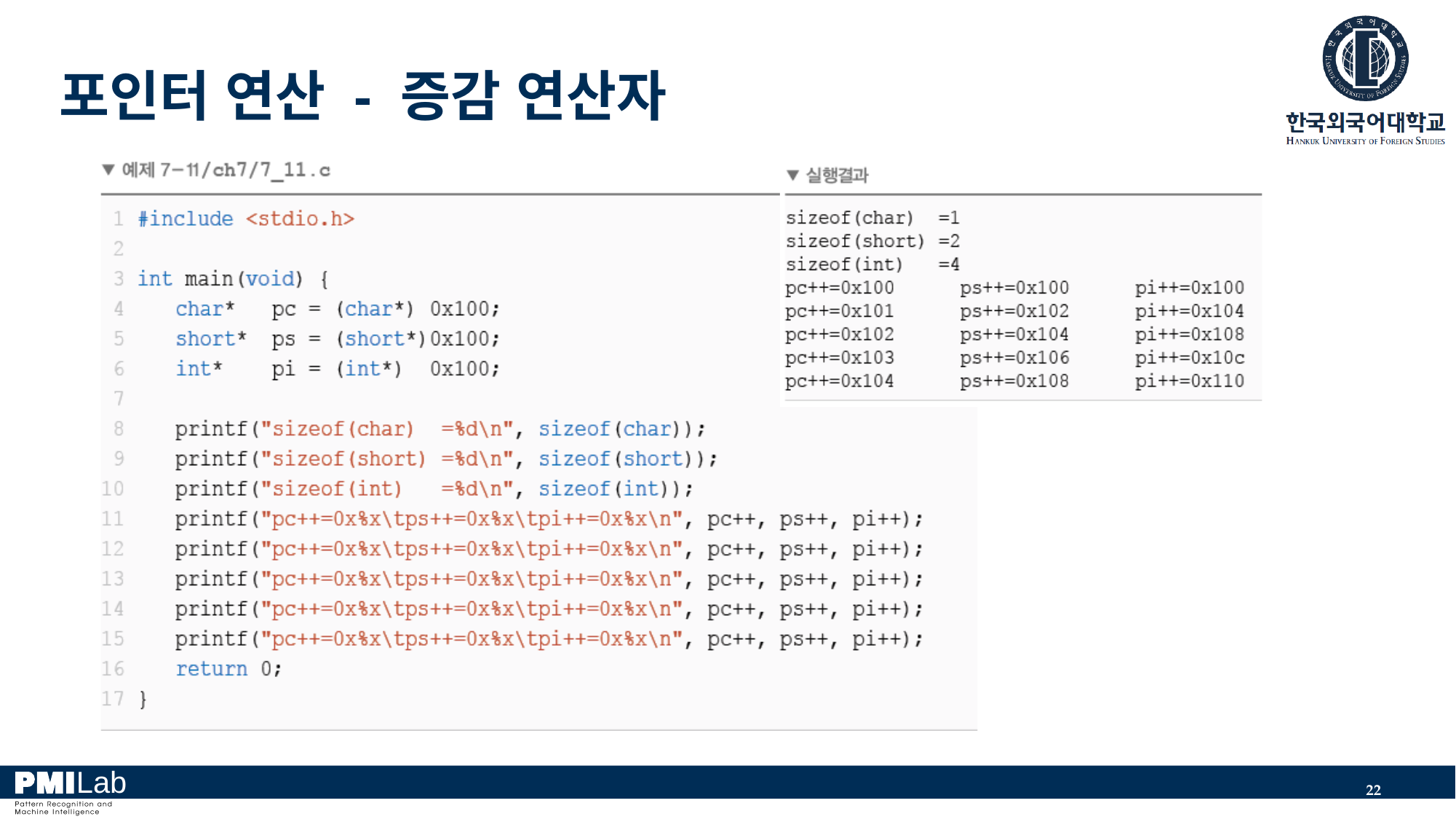

# 포인터 연산 - 증감 연산자

주 의
22